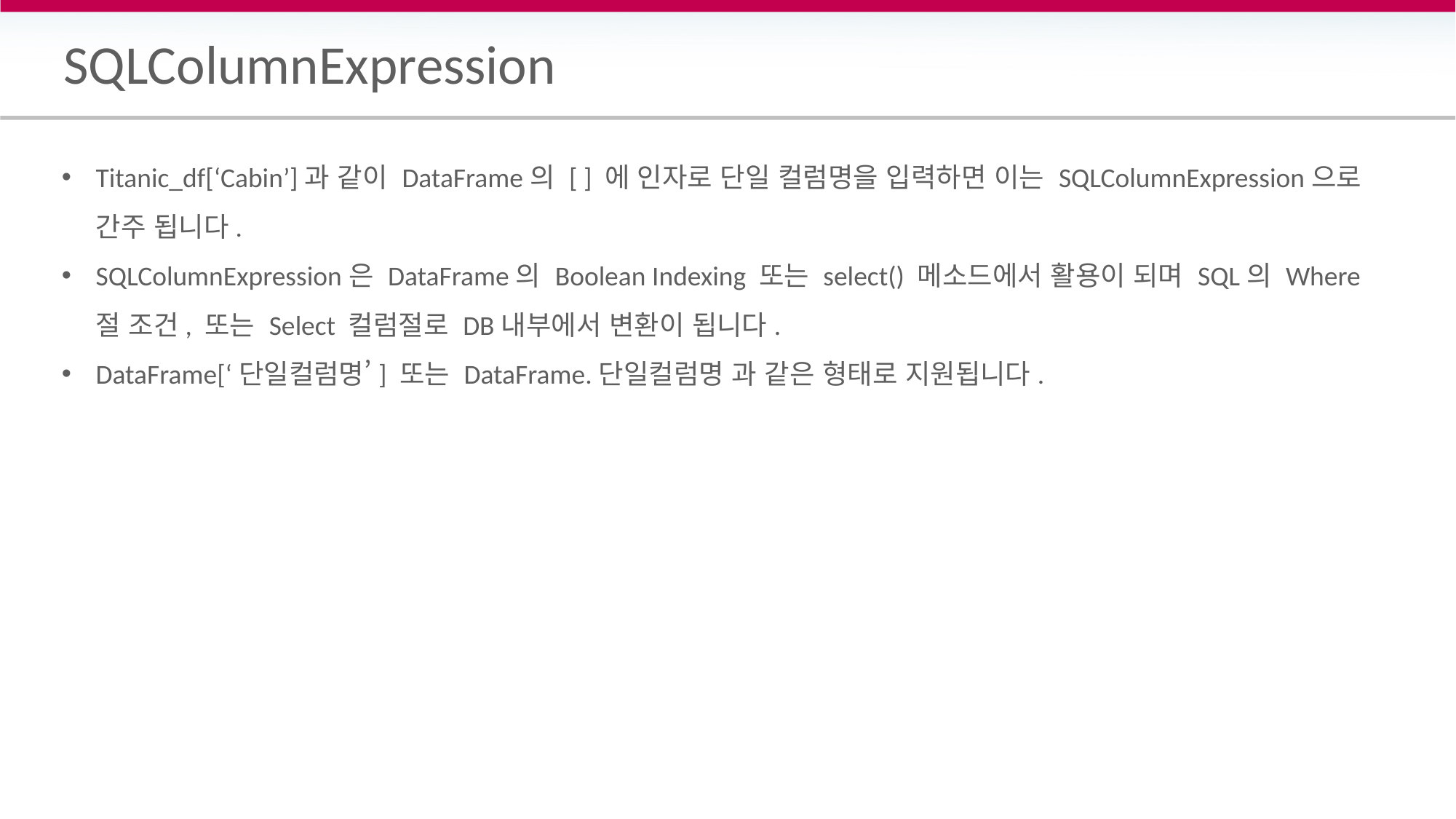

# SQLColumnExpression
Titanic_df[‘Cabin’]과 같이 DataFrame의 [ ] 에 인자로 단일 컬럼명을 입력하면 이는 SQLColumnExpression으로 간주 됩니다.
SQLColumnExpression은 DataFrame의 Boolean Indexing 또는 select() 메소드에서 활용이 되며 SQL의 Where절 조건, 또는 Select 컬럼절로 DB내부에서 변환이 됩니다.
DataFrame[‘단일컬럼명’] 또는 DataFrame.단일컬럼명 과 같은 형태로 지원됩니다.